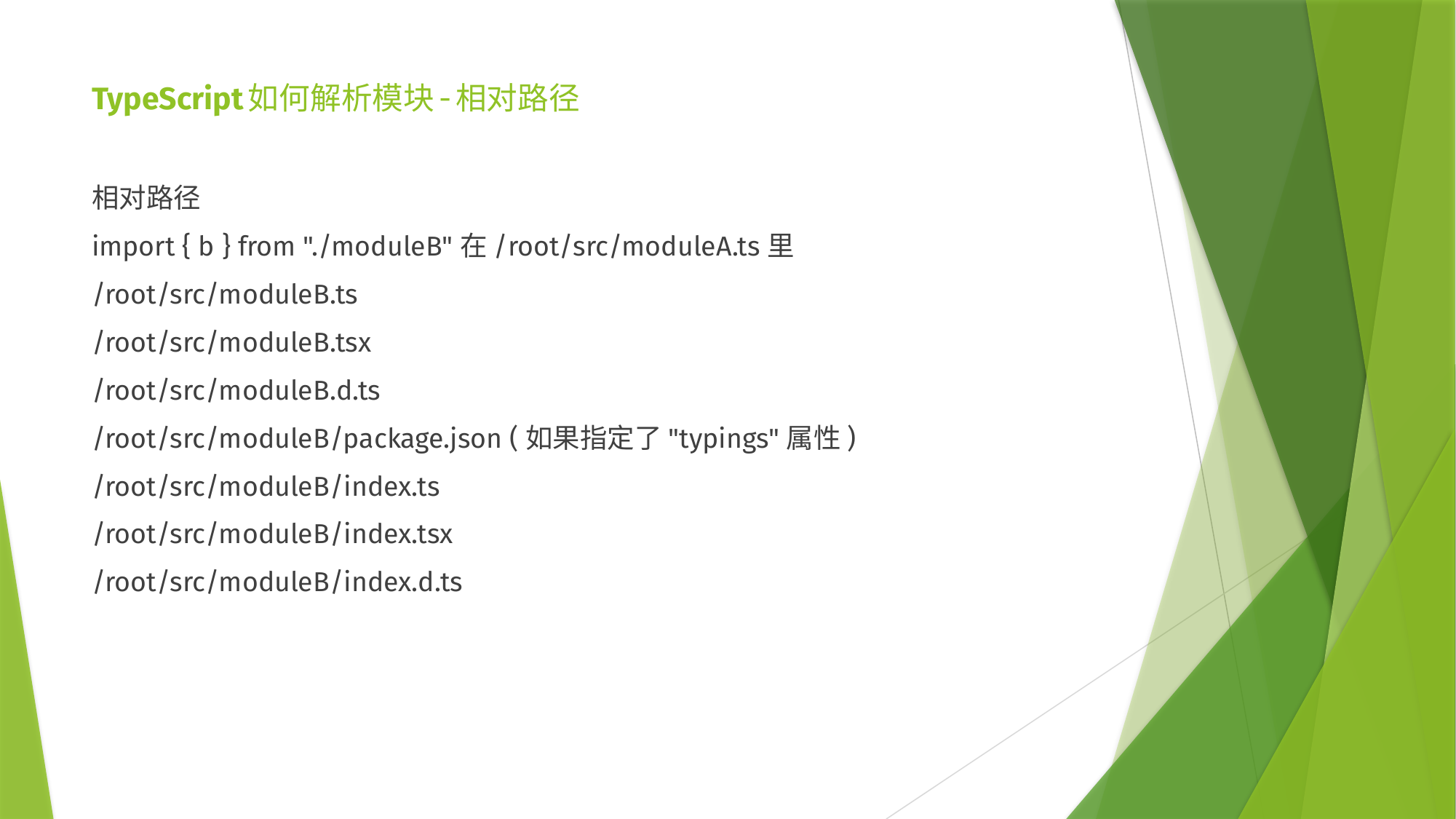

# TypeScript如何解析模块-相对路径
相对路径
import { b } from "./moduleB"在/root/src/moduleA.ts里
/root/src/moduleB.ts
/root/src/moduleB.tsx
/root/src/moduleB.d.ts
/root/src/moduleB/package.json (如果指定了"typings"属性)
/root/src/moduleB/index.ts
/root/src/moduleB/index.tsx
/root/src/moduleB/index.d.ts